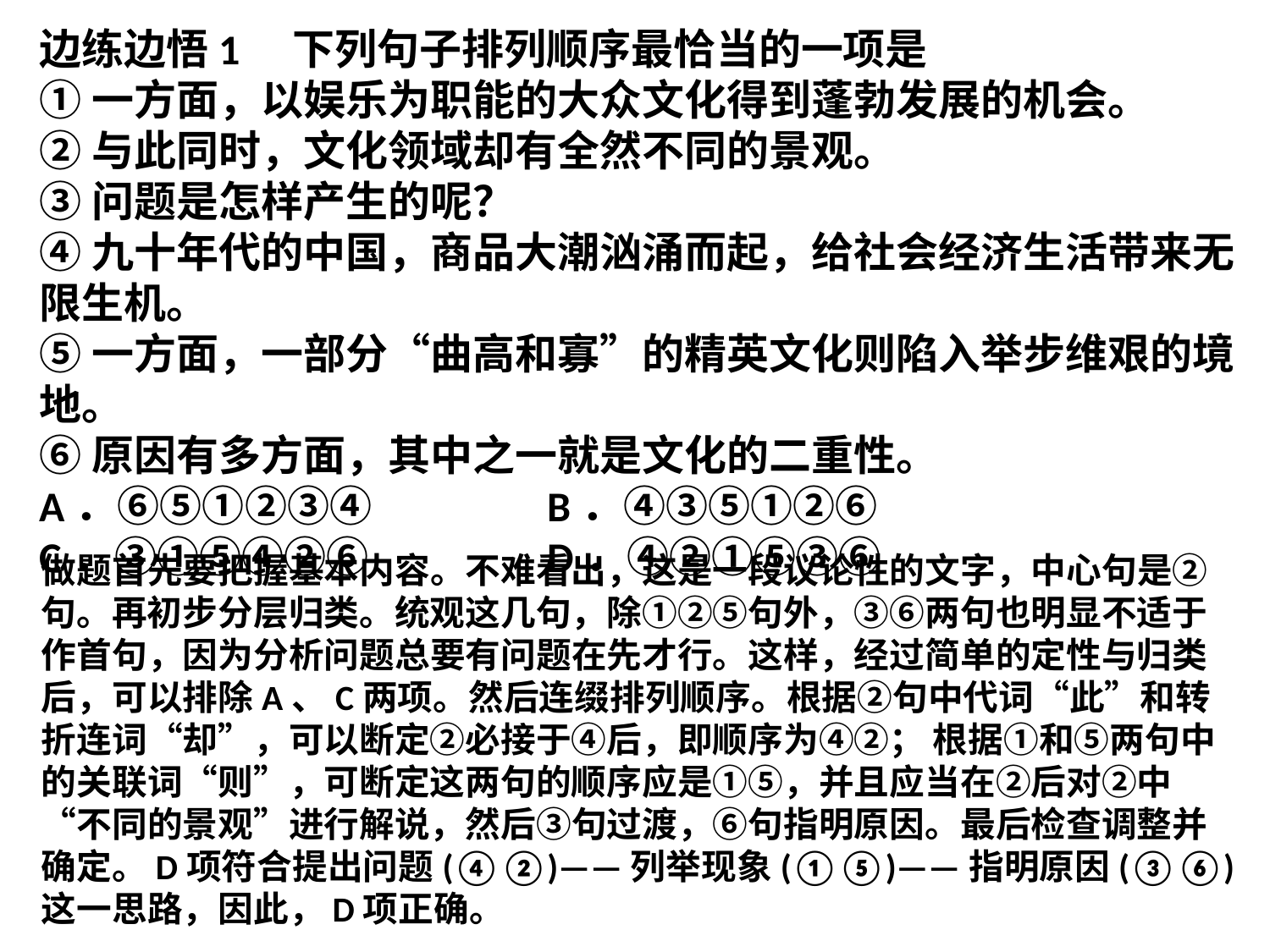

边练边悟1　下列句子排列顺序最恰当的一项是
①一方面，以娱乐为职能的大众文化得到蓬勃发展的机会。
②与此同时，文化领域却有全然不同的景观。
③问题是怎样产生的呢？
④九十年代的中国，商品大潮汹涌而起，给社会经济生活带来无限生机。
⑤一方面，一部分“曲高和寡”的精英文化则陷入举步维艰的境地。
⑥原因有多方面，其中之一就是文化的二重性。
A．⑥⑤①②③④  		B．④③⑤①②⑥
C．③①⑤④②⑥  		D．④②①⑤③⑥
做题首先要把握基本内容。不难看出，这是一段议论性的文字，中心句是②句。再初步分层归类。统观这几句，除①②⑤句外，③⑥两句也明显不适于作首句，因为分析问题总要有问题在先才行。这样，经过简单的定性与归类后，可以排除A、C两项。然后连缀排列顺序。根据②句中代词“此”和转折连词“却”，可以断定②必接于④后，即顺序为④②； 根据①和⑤两句中的关联词“则”，可断定这两句的顺序应是①⑤，并且应当在②后对②中“不同的景观”进行解说，然后③句过渡，⑥句指明原因。最后检查调整并确定。D项符合提出问题(④②)——列举现象(①⑤)——指明原因(③⑥)这一思路，因此，D项正确。